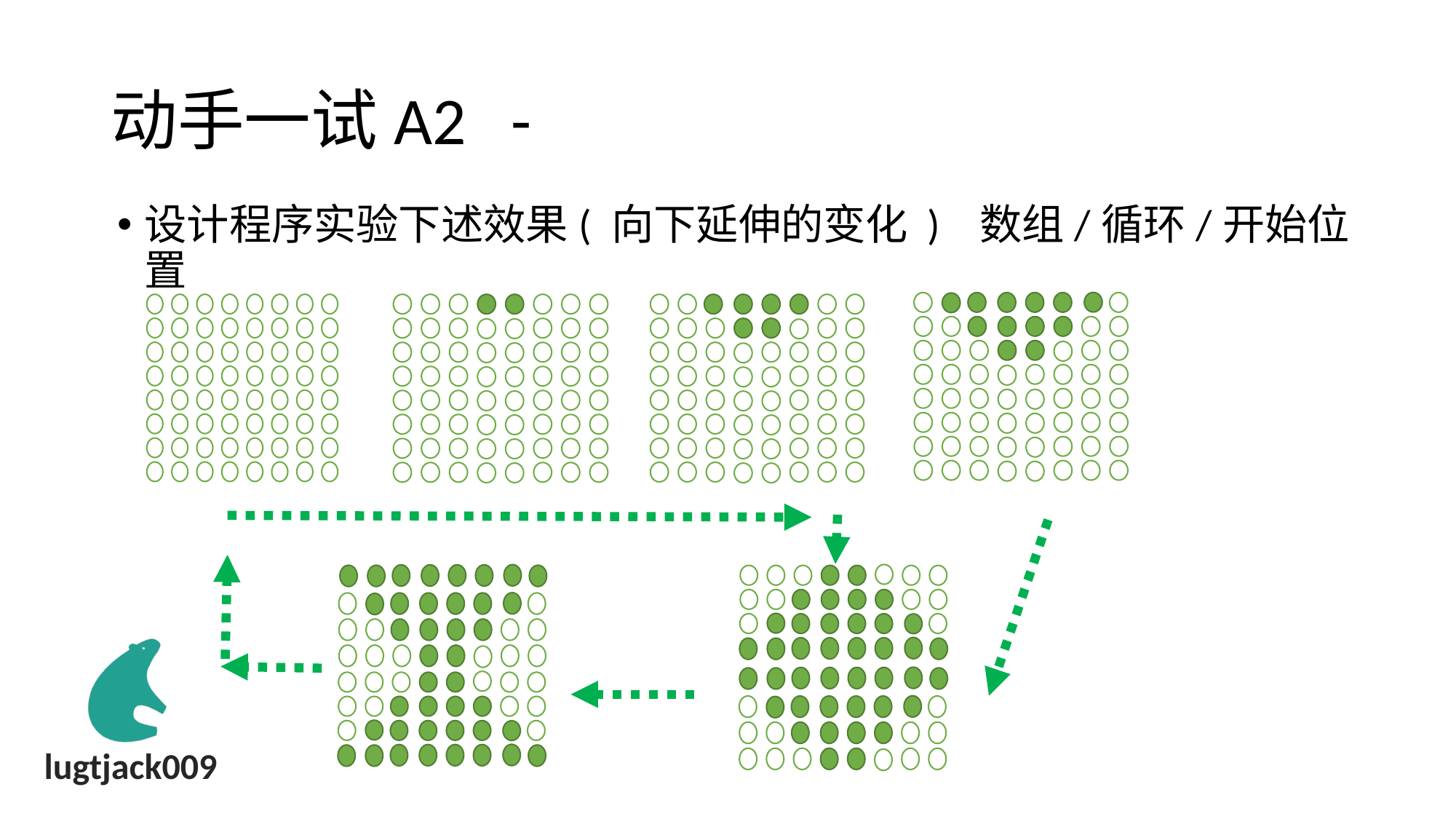

# 动手一试A2   -
设计程序实验下述效果( 向下延伸的变化 )   数组/循环/开始位置